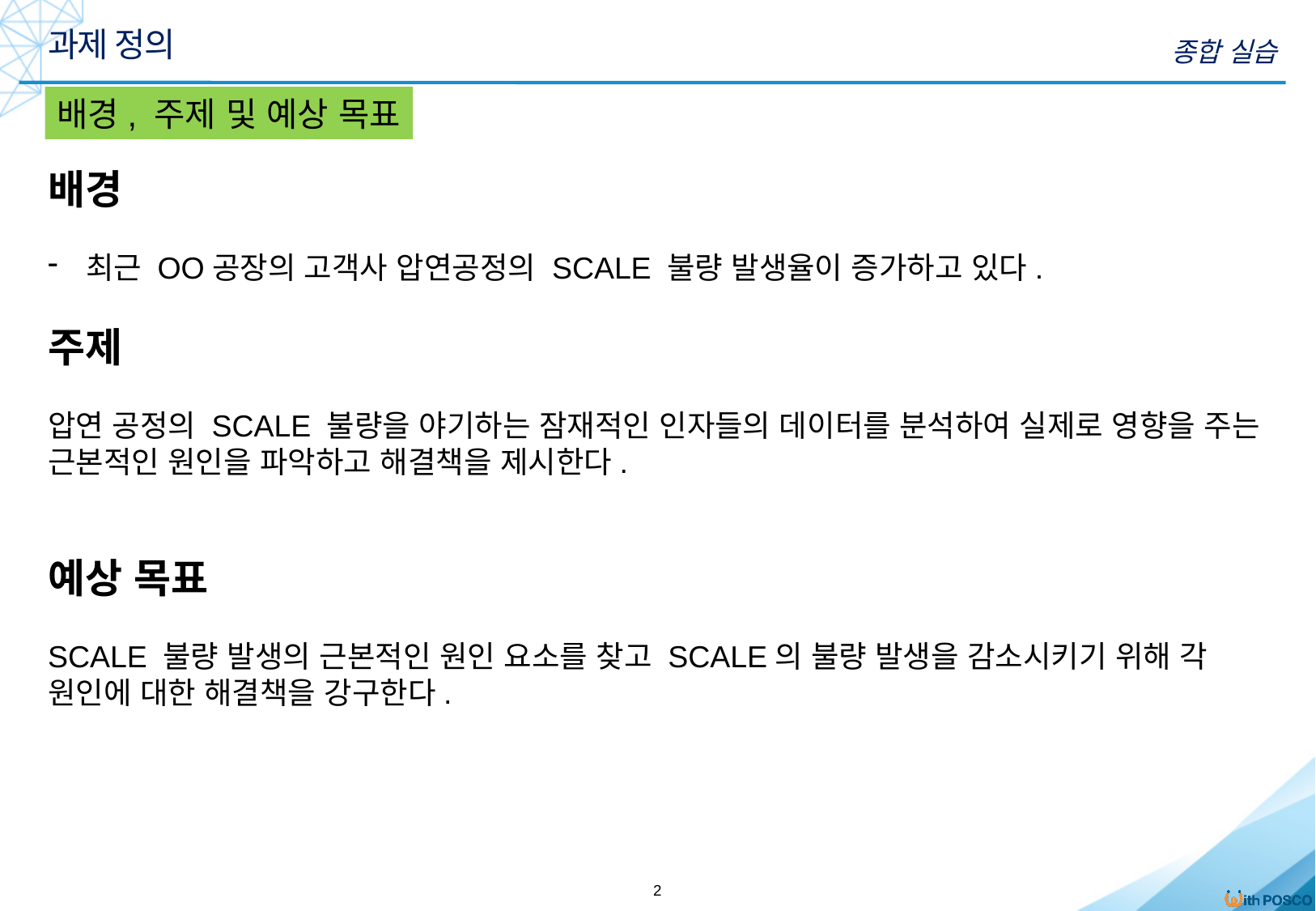

과제 정의
종합 실습
배경, 주제 및 예상 목표
배경

최근 OO공장의 고객사 압연공정의 SCALE 불량 발생율이 증가하고 있다.

주제

압연 공정의 SCALE 불량을 야기하는 잠재적인 인자들의 데이터를 분석하여 실제로 영향을 주는 근본적인 원인을 파악하고 해결책을 제시한다.

예상 목표

SCALE 불량 발생의 근본적인 원인 요소를 찾고 SCALE의 불량 발생을 감소시키기 위해 각 원인에 대한 해결책을 강구한다.